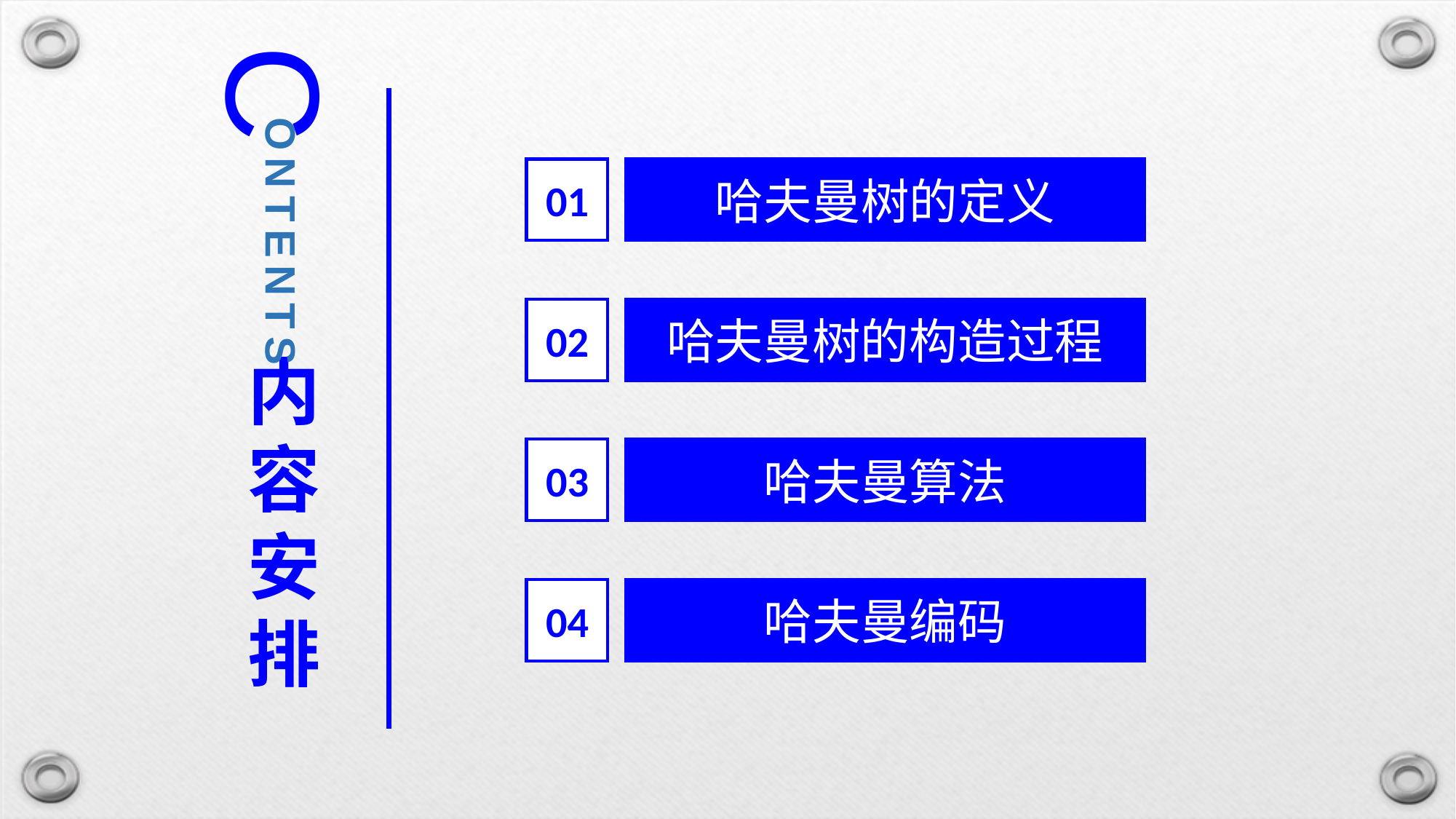

C
ONTENTS
01
哈夫曼树的定义
02
哈夫曼树的构造过程
内容安排
03
哈夫曼算法
04
哈夫曼编码